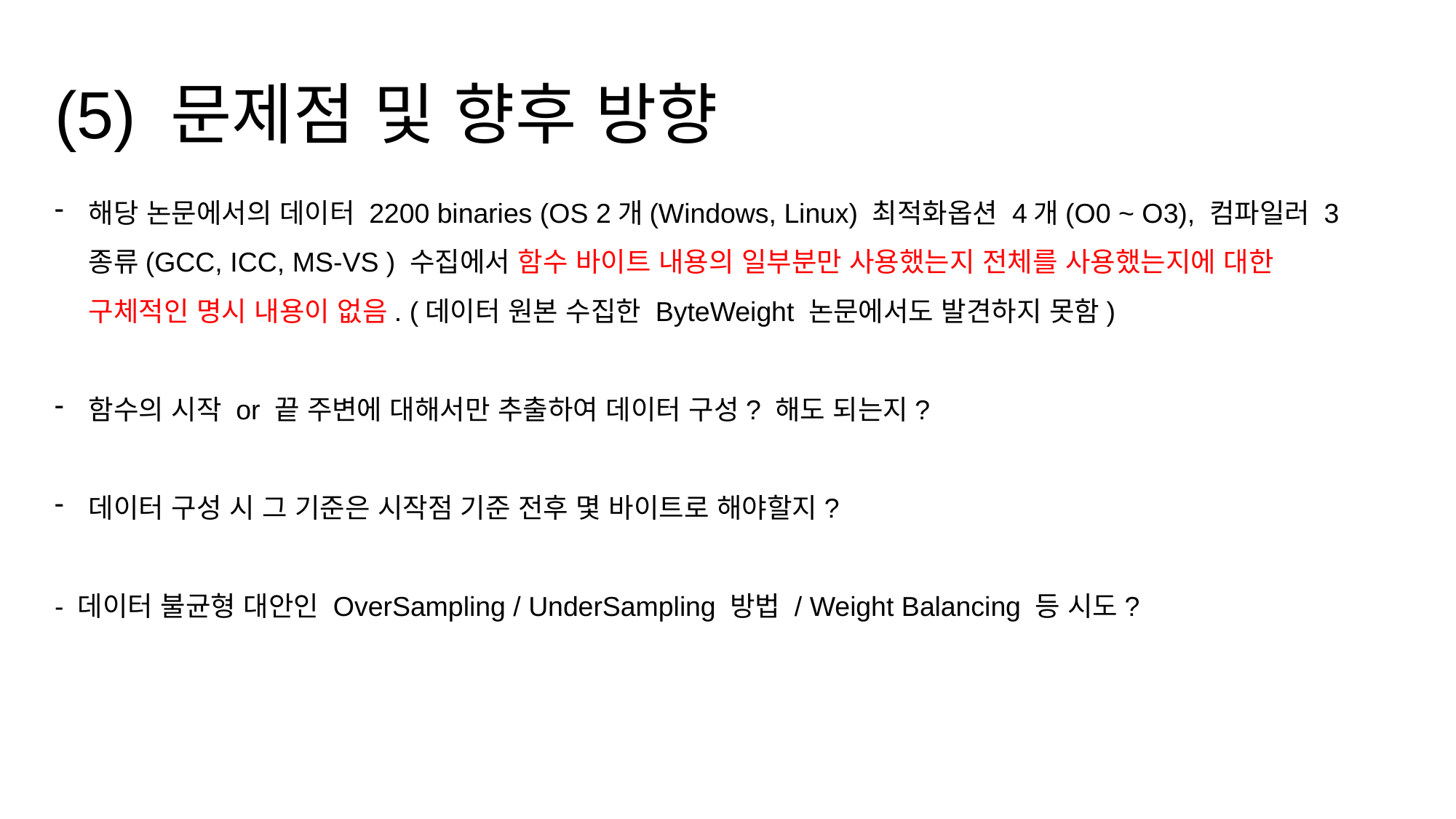

# (5) 문제점 및 향후 방향
해당 논문에서의 데이터 2200 binaries (OS 2개(Windows, Linux) 최적화옵션 4개(O0 ~ O3), 컴파일러 3종류(GCC, ICC, MS-VS ) 수집에서 함수 바이트 내용의 일부분만 사용했는지 전체를 사용했는지에 대한 구체적인 명시 내용이 없음. (데이터 원본 수집한 ByteWeight 논문에서도 발견하지 못함)

함수의 시작 or 끝 주변에 대해서만 추출하여 데이터 구성? 해도 되는지?

데이터 구성 시 그 기준은 시작점 기준 전후 몇 바이트로 해야할지?

- 데이터 불균형 대안인 OverSampling / UnderSampling 방법 / Weight Balancing 등 시도?